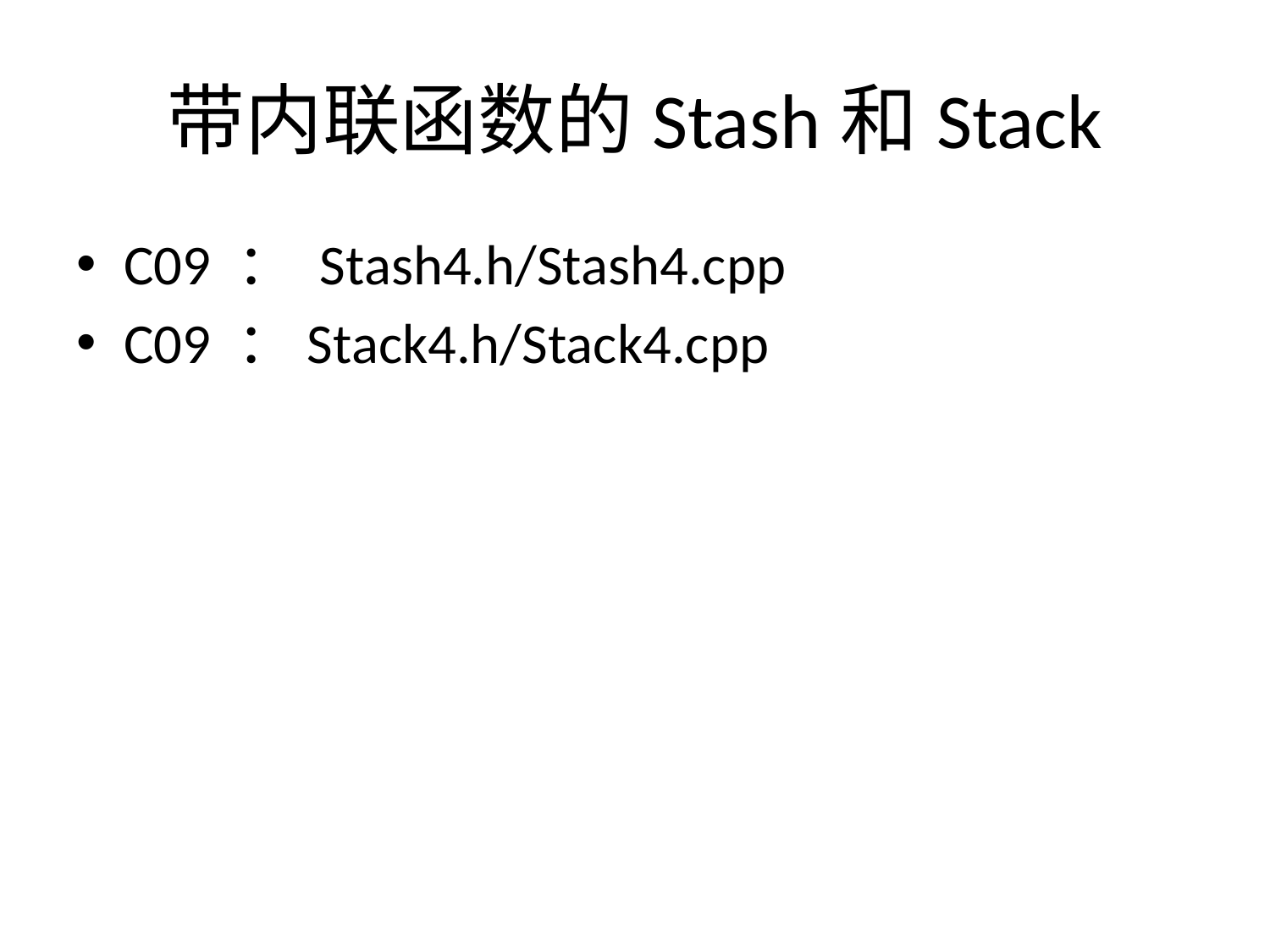

# 带内联函数的Stash和Stack
C09 ： Stash4.h/Stash4.cpp
C09 ：Stack4.h/Stack4.cpp